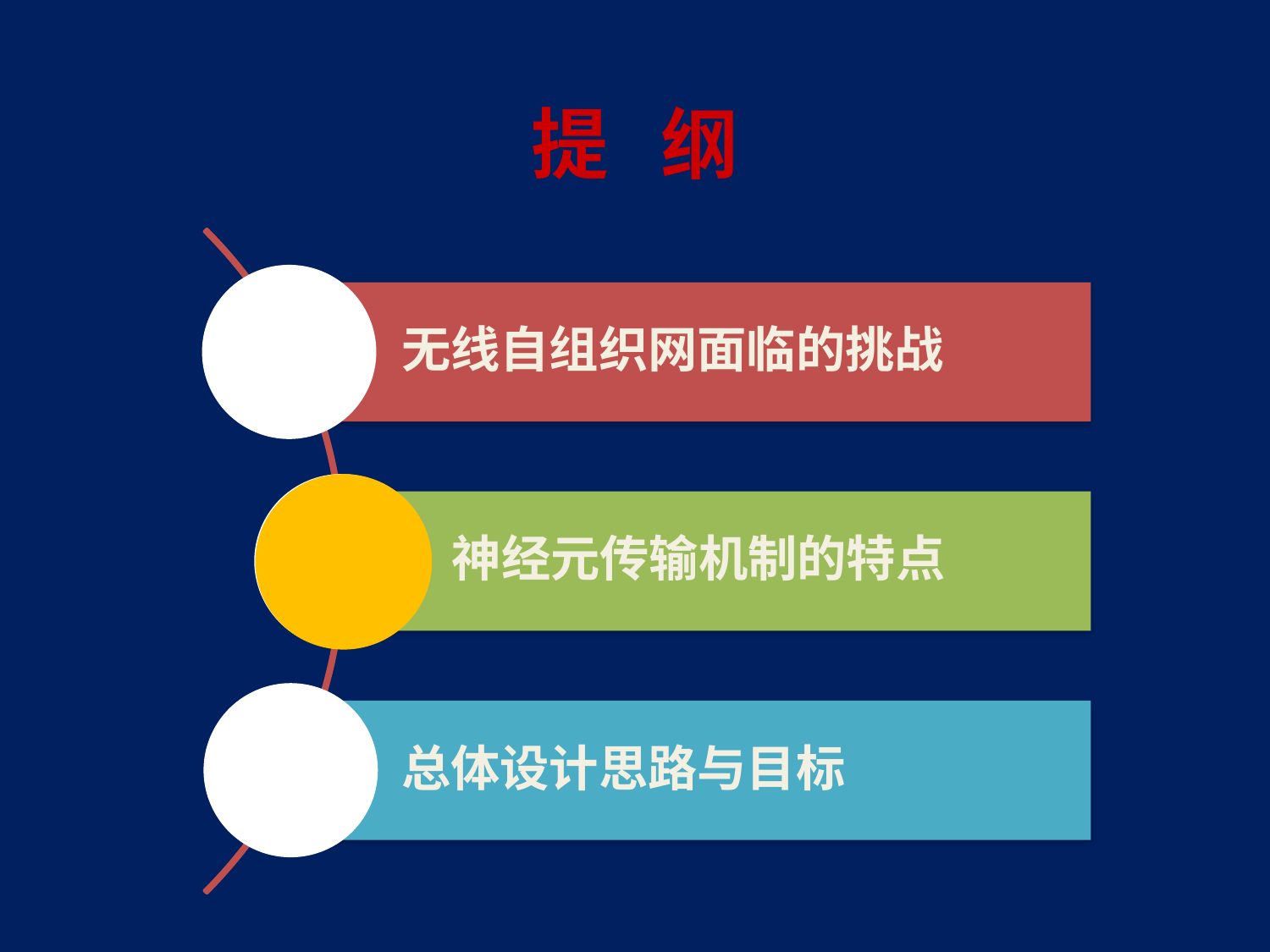

提   纲

无线自组织网面临的挑战

神经元传输机制的特点

总体设计思路与目标